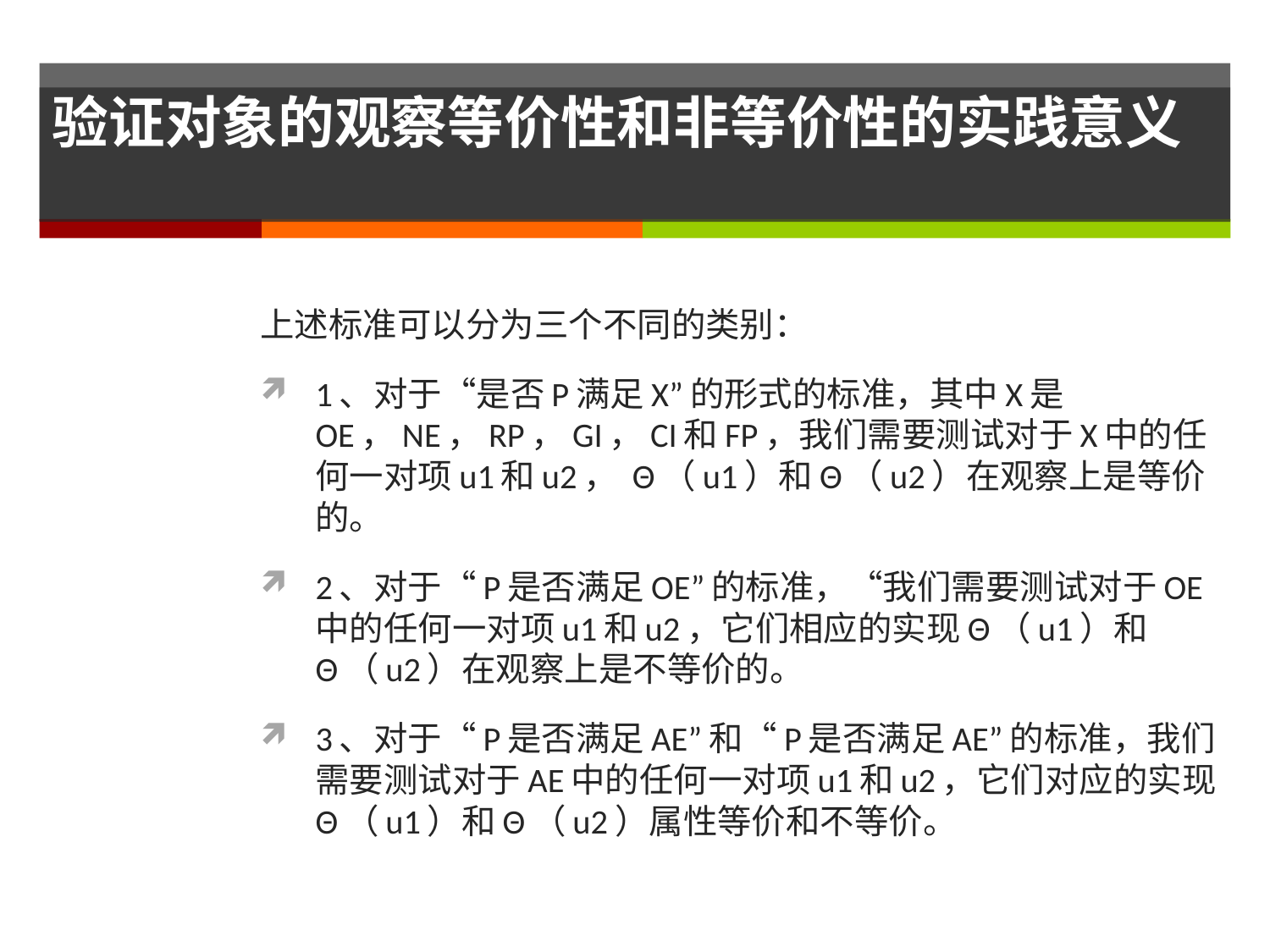

# 验证对象的观察等价性和非等价性的实践意义
上述标准可以分为三个不同的类别：
1、对于“是否P满足X”的形式的标准，其中X是OE，NE，RP，GI，CI和FP，我们需要测试对于X中的任何一对项u1和u2， Θ（u1）和Θ（u2）在观察上是等价的。
2、对于“P是否满足OE”的标准，“我们需要测试对于OE中的任何一对项u1和u2，它们相应的实现Θ（u1）和Θ（u2）在观察上是不等价的。
3、对于“P是否满足AE”和“P是否满足AE”的标准，我们需要测试对于AE中的任何一对项u1和u2，它们对应的实现Θ（u1）和Θ（u2）属性等价和不等价。